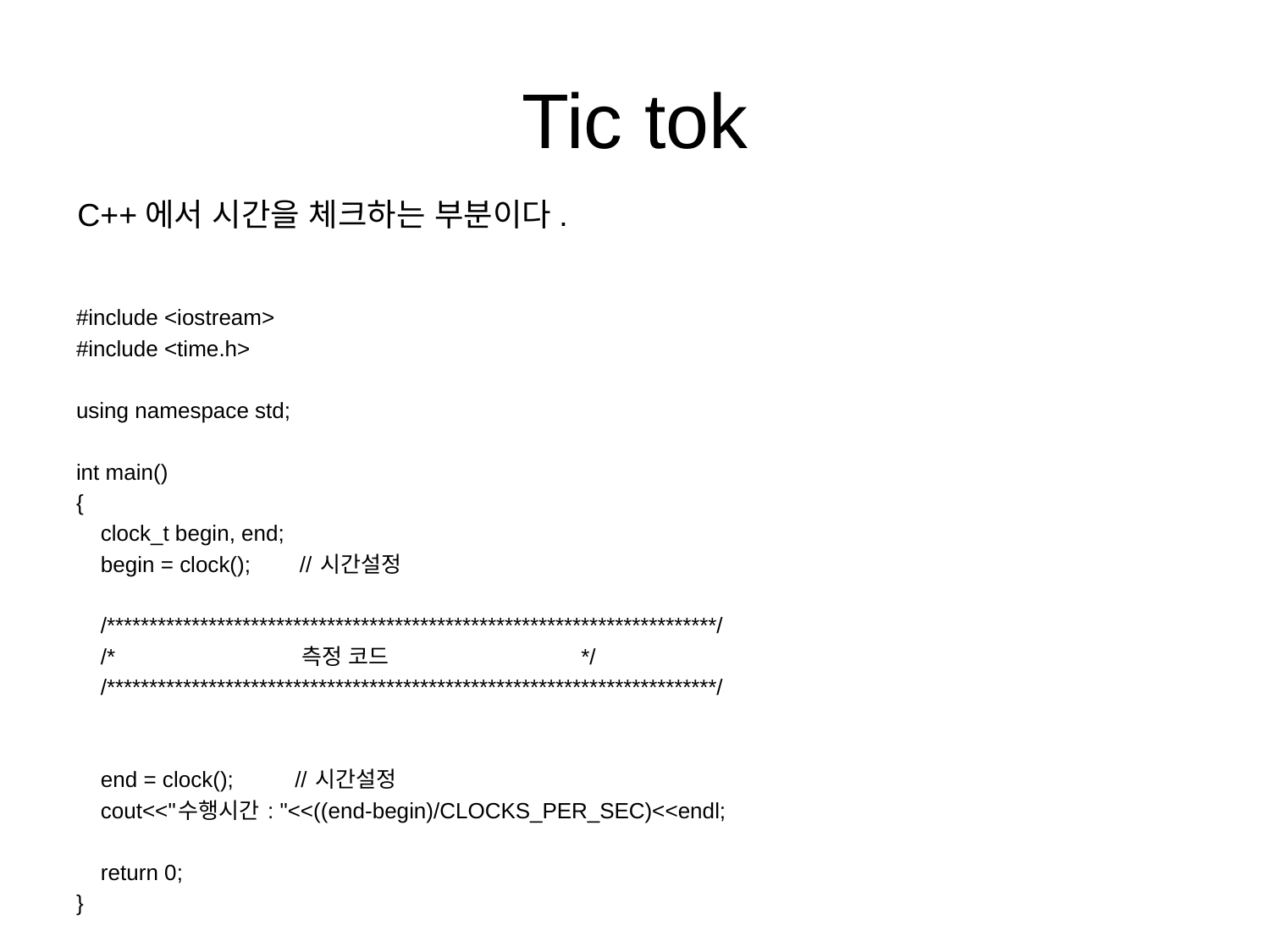

# Tic tok
C++에서 시간을 체크하는 부분이다.
#include <iostream>
#include <time.h>

using namespace std;

int main()
{
    clock_t begin, end;
    begin = clock();        // 시간설정

    /************************************************************************/
    /*                              측정 코드                               */
    /************************************************************************/

    end = clock();          // 시간설정
    cout<<"수행시간 : "<<((end-begin)/CLOCKS_PER_SEC)<<endl;

    return 0;
}